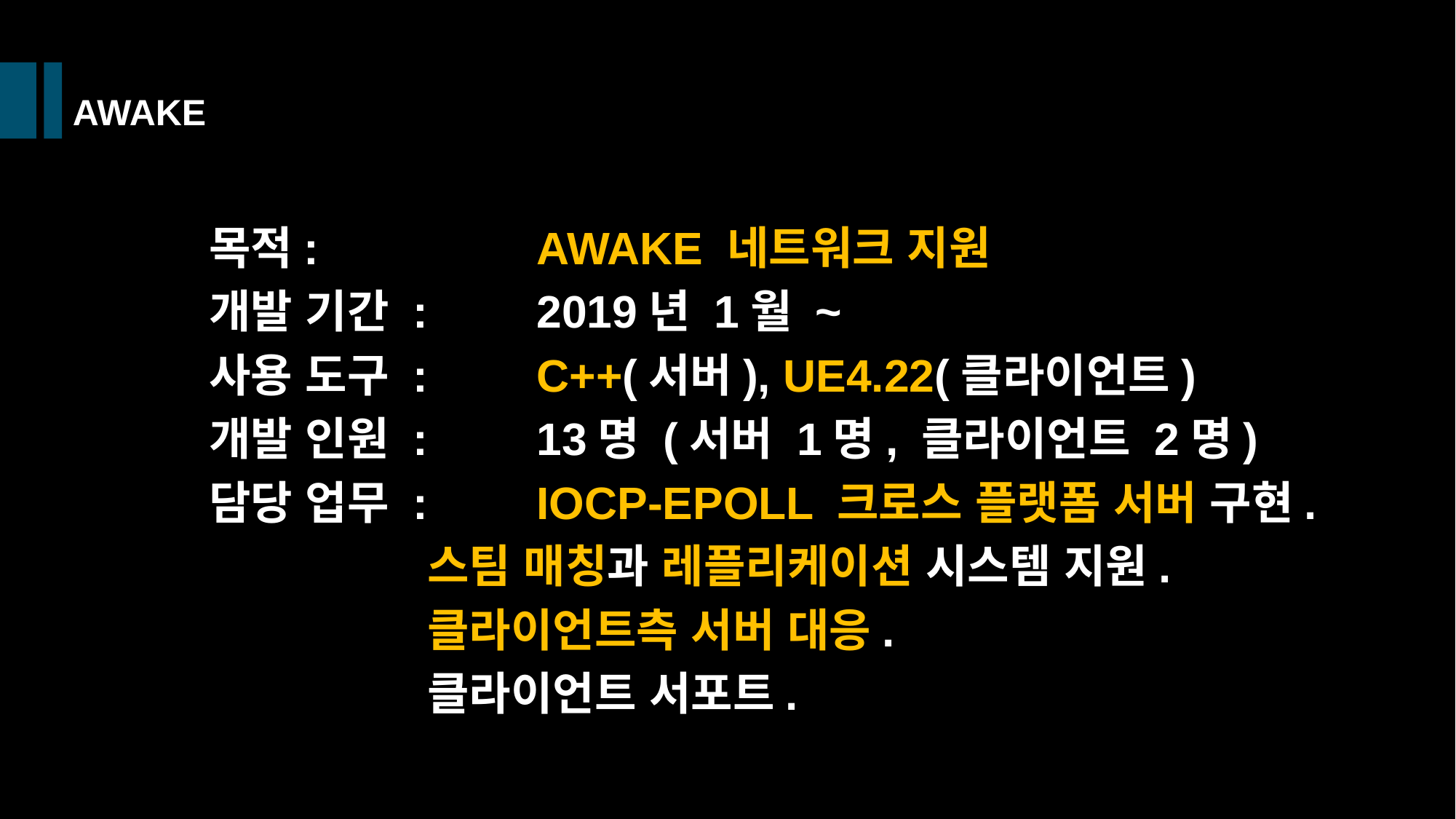

AWAKE
목적:		AWAKE 네트워크 지원
개발 기간 : 	2019년 1월 ~
사용 도구 : 	C++(서버), UE4.22(클라이언트)
개발 인원 : 	13명 (서버 1명, 클라이언트 2명)
담당 업무 : 	IOCP-EPOLL 크로스 플랫폼 서버 구현.
		스팀 매칭과 레플리케이션 시스템 지원.
		클라이언트측 서버 대응.
		클라이언트 서포트.